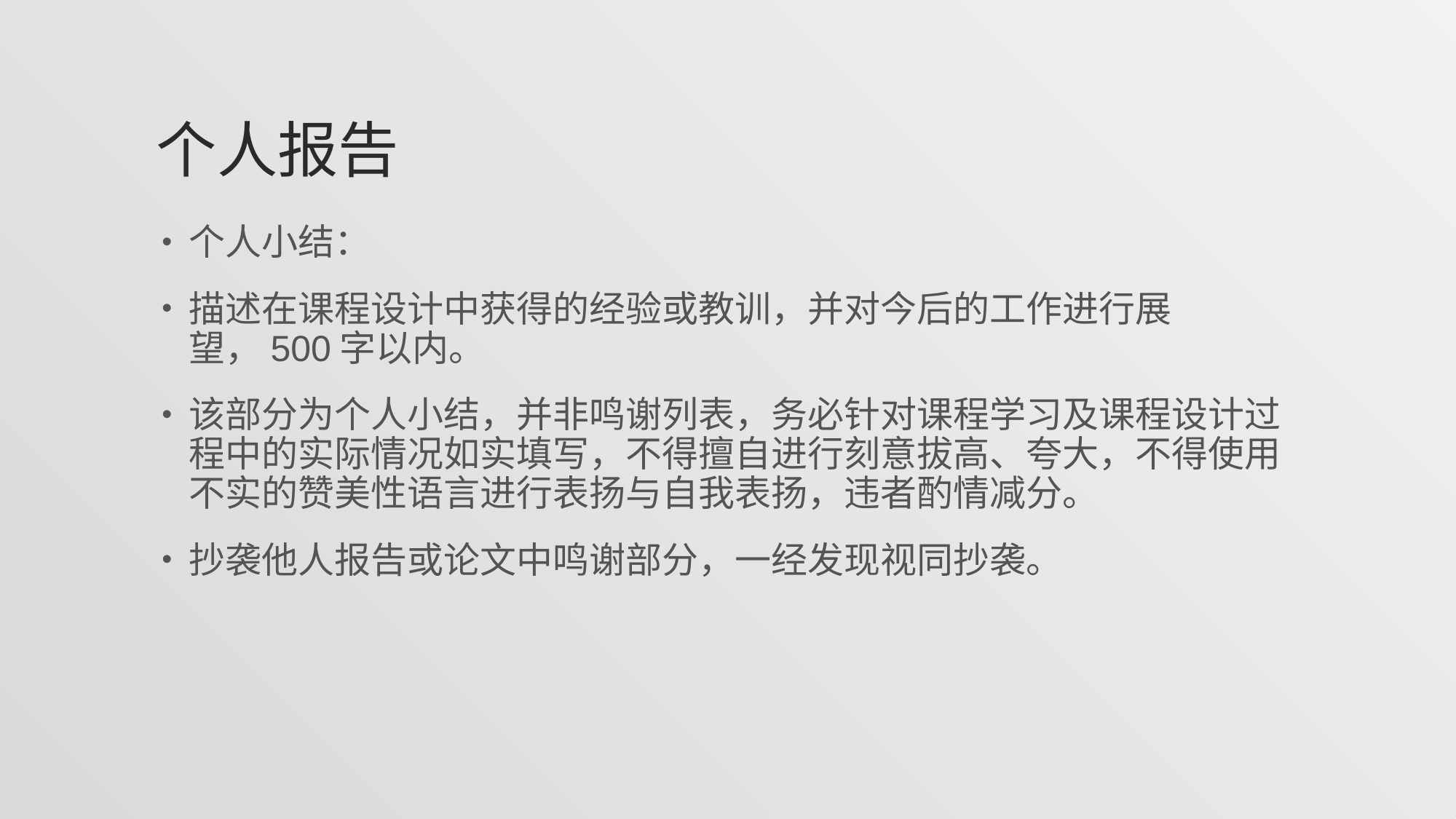

# 个人报告
个人小结：
描述在课程设计中获得的经验或教训，并对今后的工作进行展望，500字以内。
该部分为个人小结，并非鸣谢列表，务必针对课程学习及课程设计过程中的实际情况如实填写，不得擅自进行刻意拔高、夸大，不得使用不实的赞美性语言进行表扬与自我表扬，违者酌情减分。
抄袭他人报告或论文中鸣谢部分，一经发现视同抄袭。